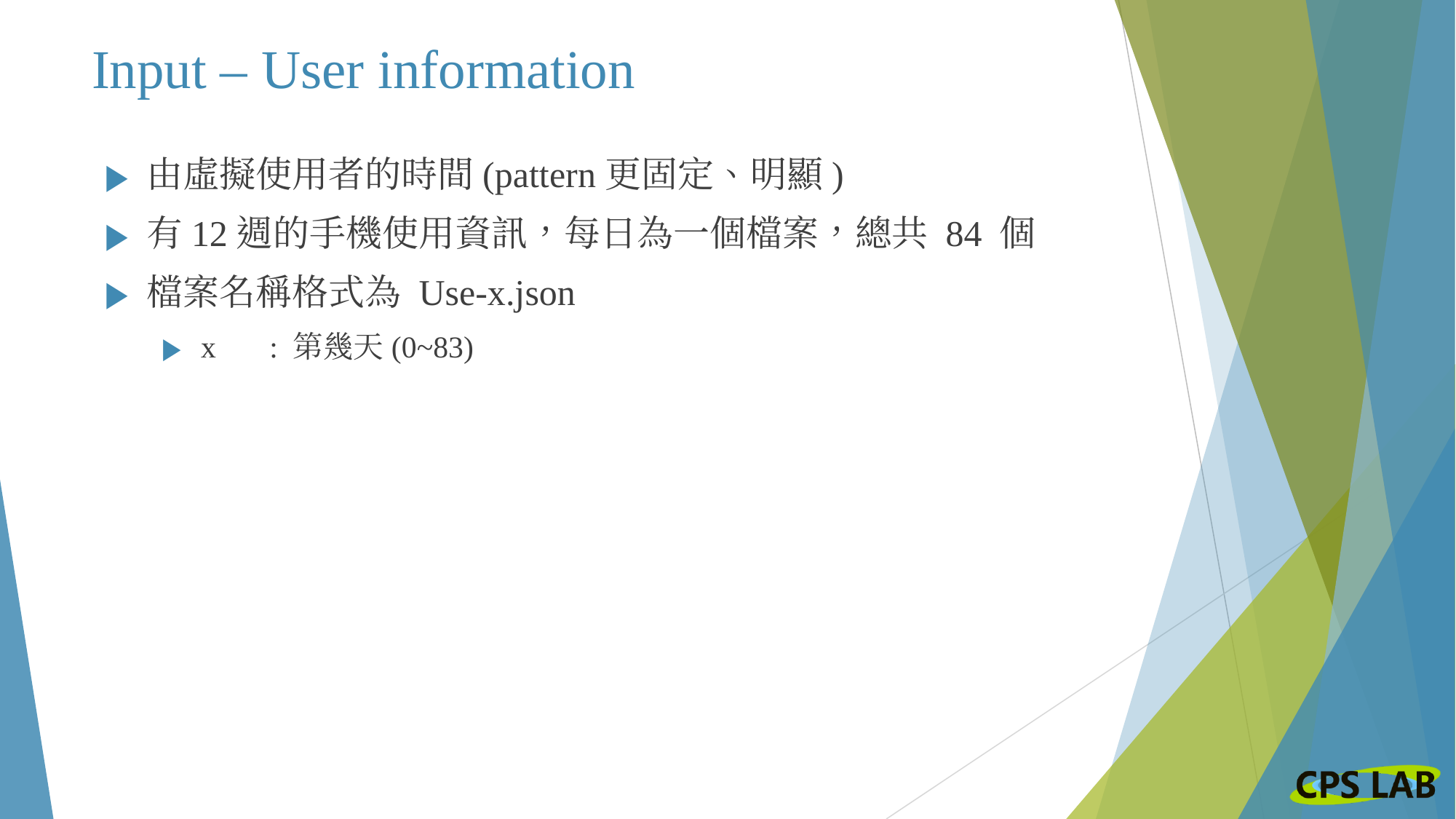

# Input – User information
由虛擬使用者的時間(pattern更固定、明顯)
有12週的手機使用資訊，每日為一個檔案，總共 84 個
檔案名稱格式為 Use-x.json
x       : 第幾天(0~83)